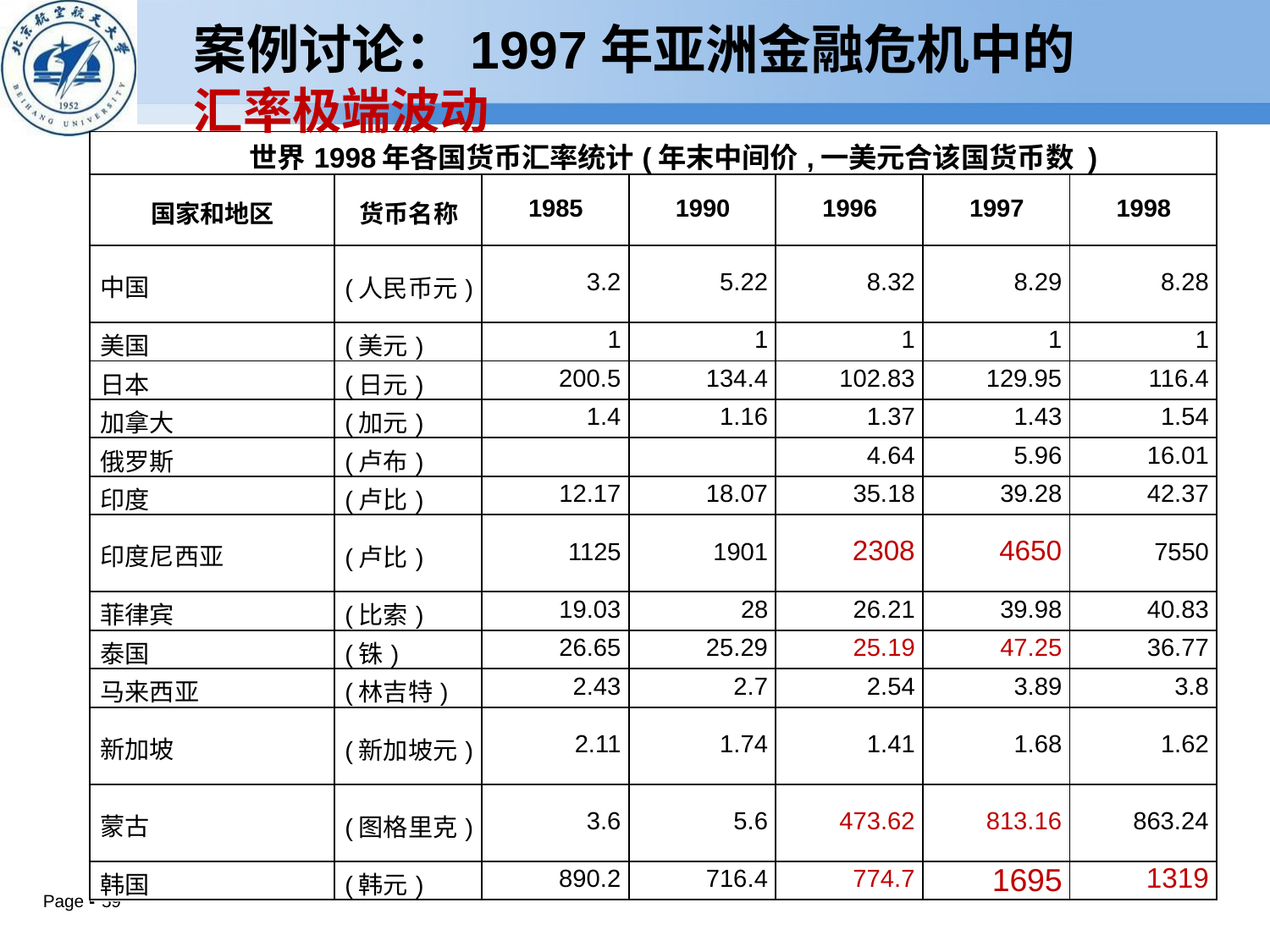

# 案例讨论：1997年亚洲金融危机中的汇率极端波动
| 世界1998年各国货币汇率统计(年末中间价,一美元合该国货币数 ) |  |  |  |  |  |  |
| --- | --- | --- | --- | --- | --- | --- |
| 国家和地区 | 货币名称 | 1985 | 1990 | 1996 | 1997 | 1998 |
| 中国 | (人民币元) | 3.2 | 5.22 | 8.32 | 8.29 | 8.28 |
| 美国 | (美元) | 1 | 1 | 1 | 1 | 1 |
| 日本 | (日元) | 200.5 | 134.4 | 102.83 | 129.95 | 116.4 |
| 加拿大 | (加元) | 1.4 | 1.16 | 1.37 | 1.43 | 1.54 |
| 俄罗斯 | (卢布) |  |  | 4.64 | 5.96 | 16.01 |
| 印度 | (卢比) | 12.17 | 18.07 | 35.18 | 39.28 | 42.37 |
| 印度尼西亚 | (卢比) | 1125 | 1901 | 2308 | 4650 | 7550 |
| 菲律宾 | (比索) | 19.03 | 28 | 26.21 | 39.98 | 40.83 |
| 泰国 | (铢) | 26.65 | 25.29 | 25.19 | 47.25 | 36.77 |
| 马来西亚 | (林吉特) | 2.43 | 2.7 | 2.54 | 3.89 | 3.8 |
| 新加坡 | (新加坡元) | 2.11 | 1.74 | 1.41 | 1.68 | 1.62 |
| 蒙古 | (图格里克) | 3.6 | 5.6 | 473.62 | 813.16 | 863.24 |
| 韩国 | (韩元) | 890.2 | 716.4 | 774.7 | 1695 | 1319 |

Page
▪ 59